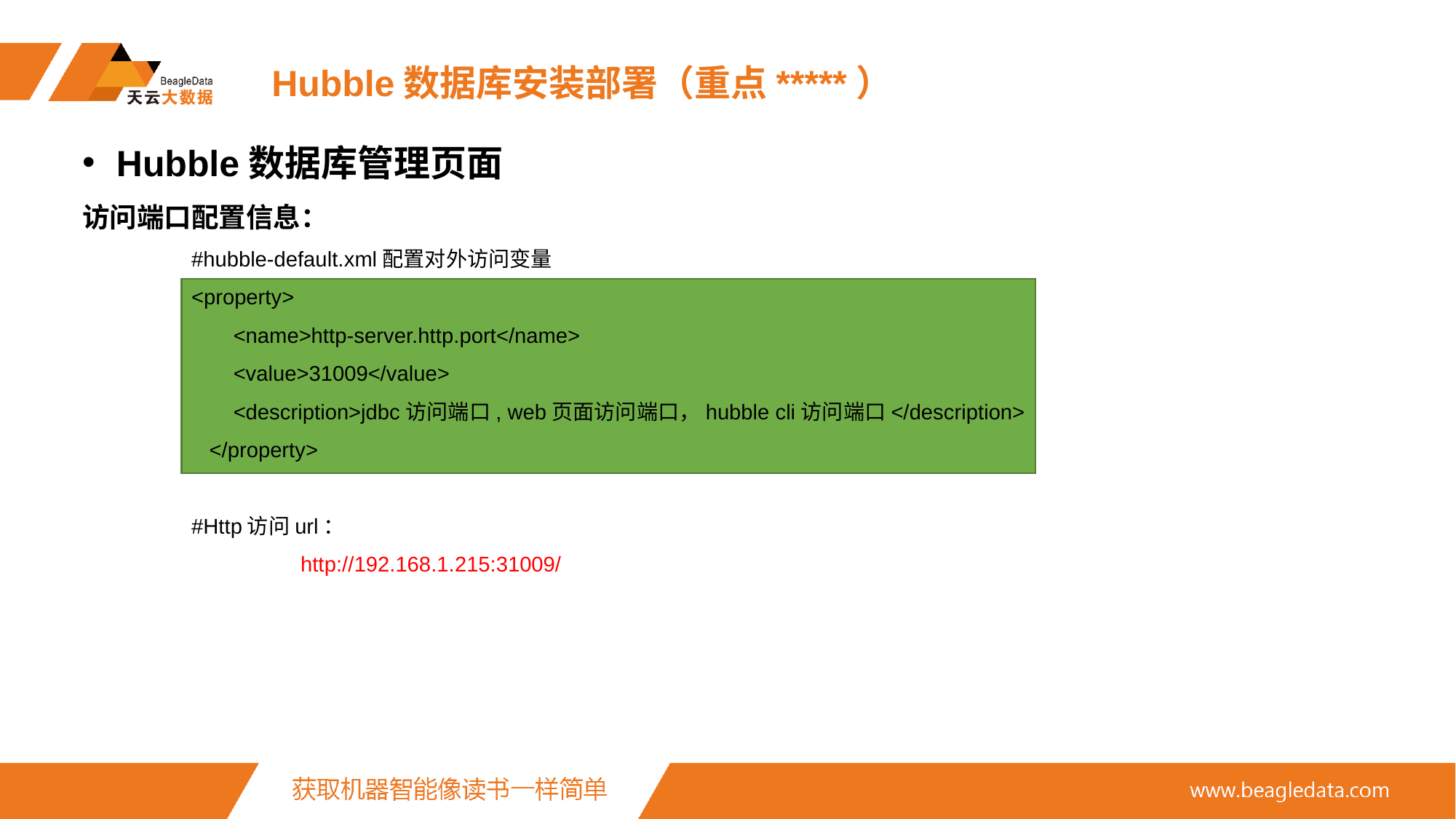

# Hubble数据库安装部署（重点*****）
Hubble数据库管理页面
访问端口配置信息：
	#hubble-default.xml配置对外访问变量
<property>
       <name>http-server.http.port</name>
       <value>31009</value>
       <description>jdbc访问端口, web页面访问端口，hubble cli访问端口</description>
   </property>

#Http访问url：
	http://192.168.1.215:31009/